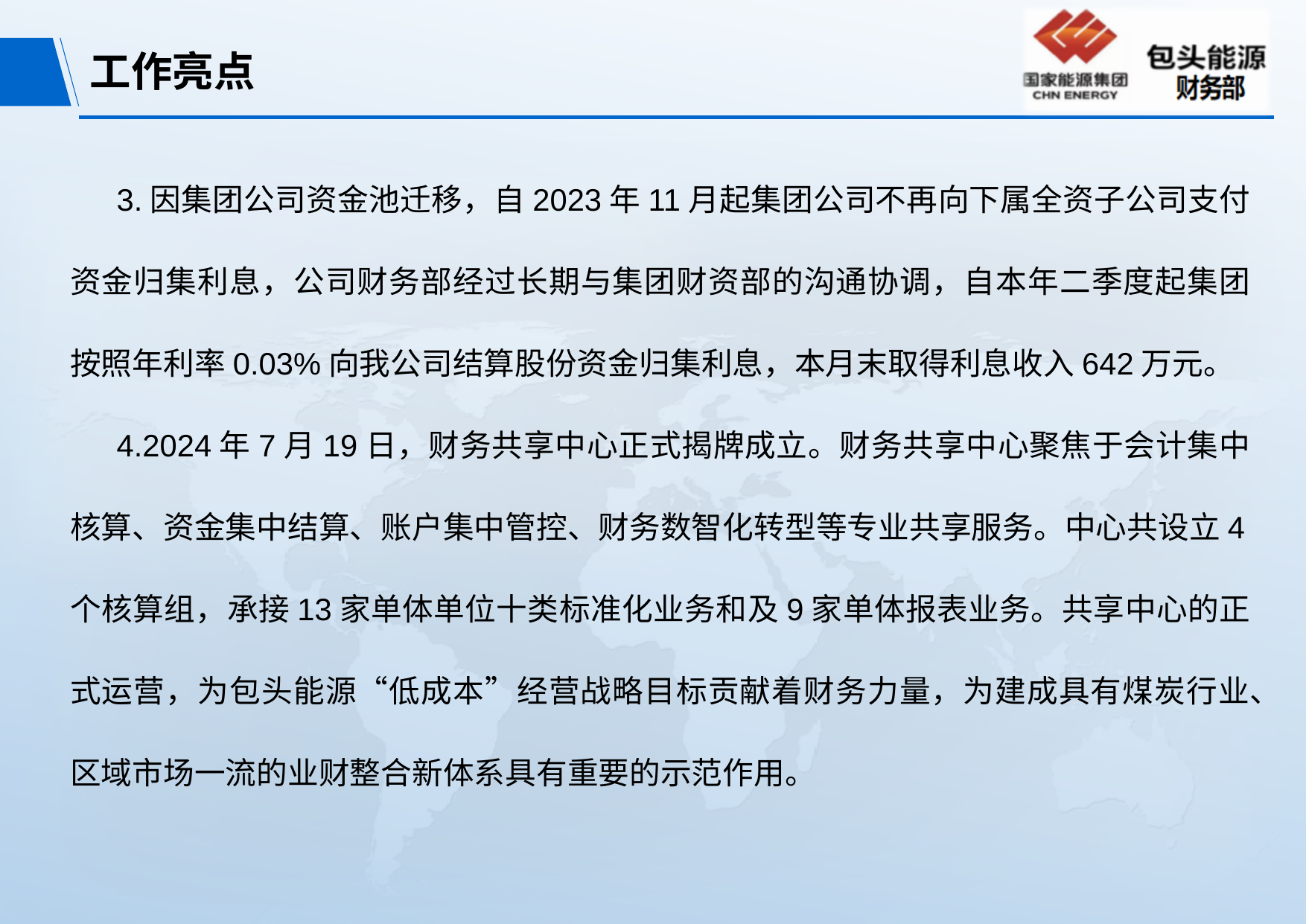

# 工作亮点
3.因集团公司资金池迁移，自2023年11月起集团公司不再向下属全资子公司支付资金归集利息，公司财务部经过长期与集团财资部的沟通协调，自本年二季度起集团按照年利率0.03%向我公司结算股份资金归集利息，本月末取得利息收入642万元。
4.2024年7月19日，财务共享中心正式揭牌成立。财务共享中心聚焦于会计集中核算、资金集中结算、账户集中管控、财务数智化转型等专业共享服务。中心共设立4个核算组，承接13家单体单位十类标准化业务和及9家单体报表业务。共享中心的正式运营，为包头能源“低成本”经营战略目标贡献着财务力量，为建成具有煤炭行业、区域市场一流的业财整合新体系具有重要的示范作用。
35